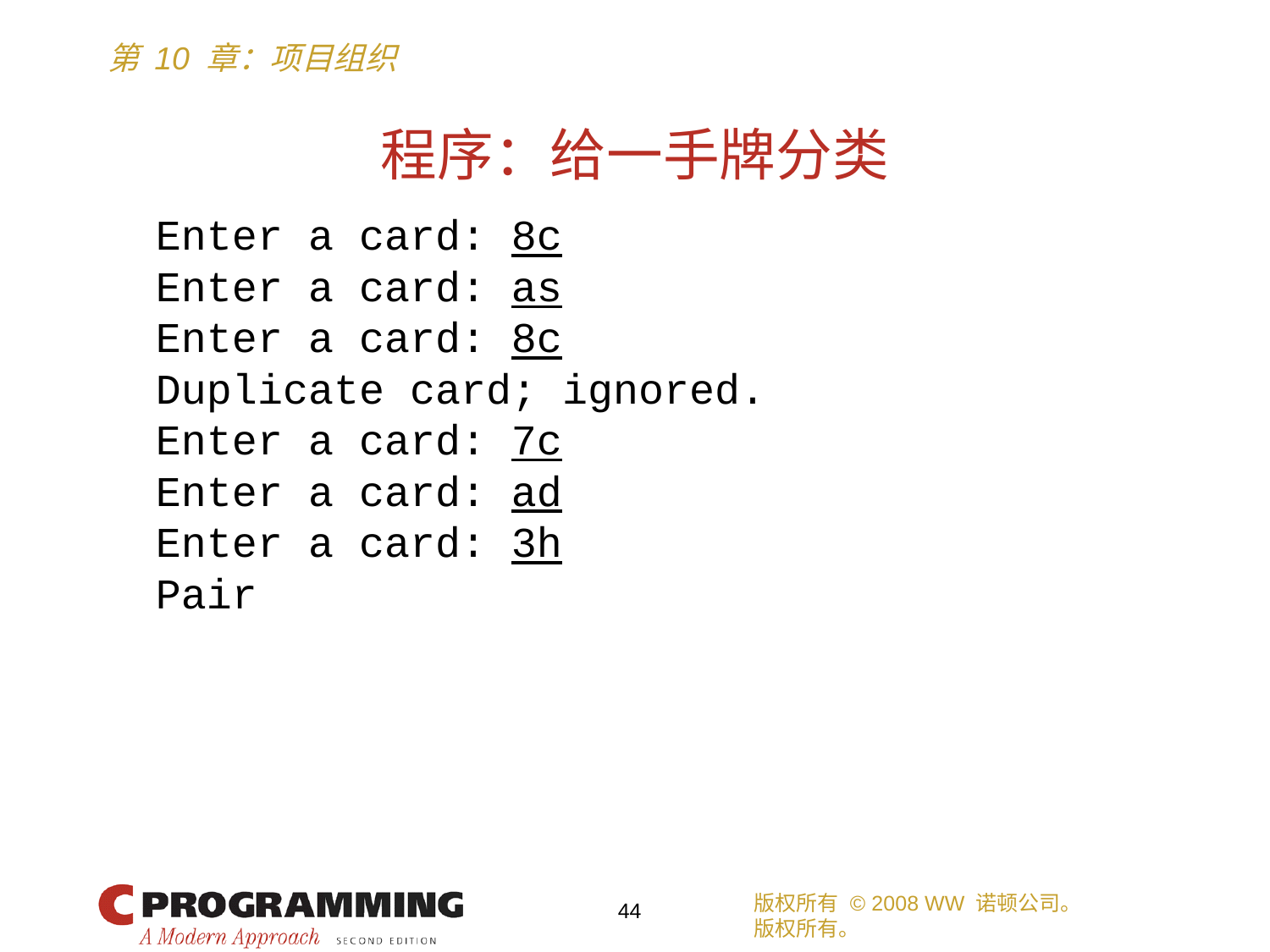

# 程序：给一手牌分类
	Enter a card: 8c
	Enter a card: as
	Enter a card: 8c
	Duplicate card; ignored.
	Enter a card: 7c
	Enter a card: ad
	Enter a card: 3h
	Pair
版权所有 © 2008 WW 诺顿公司。
版权所有。
44